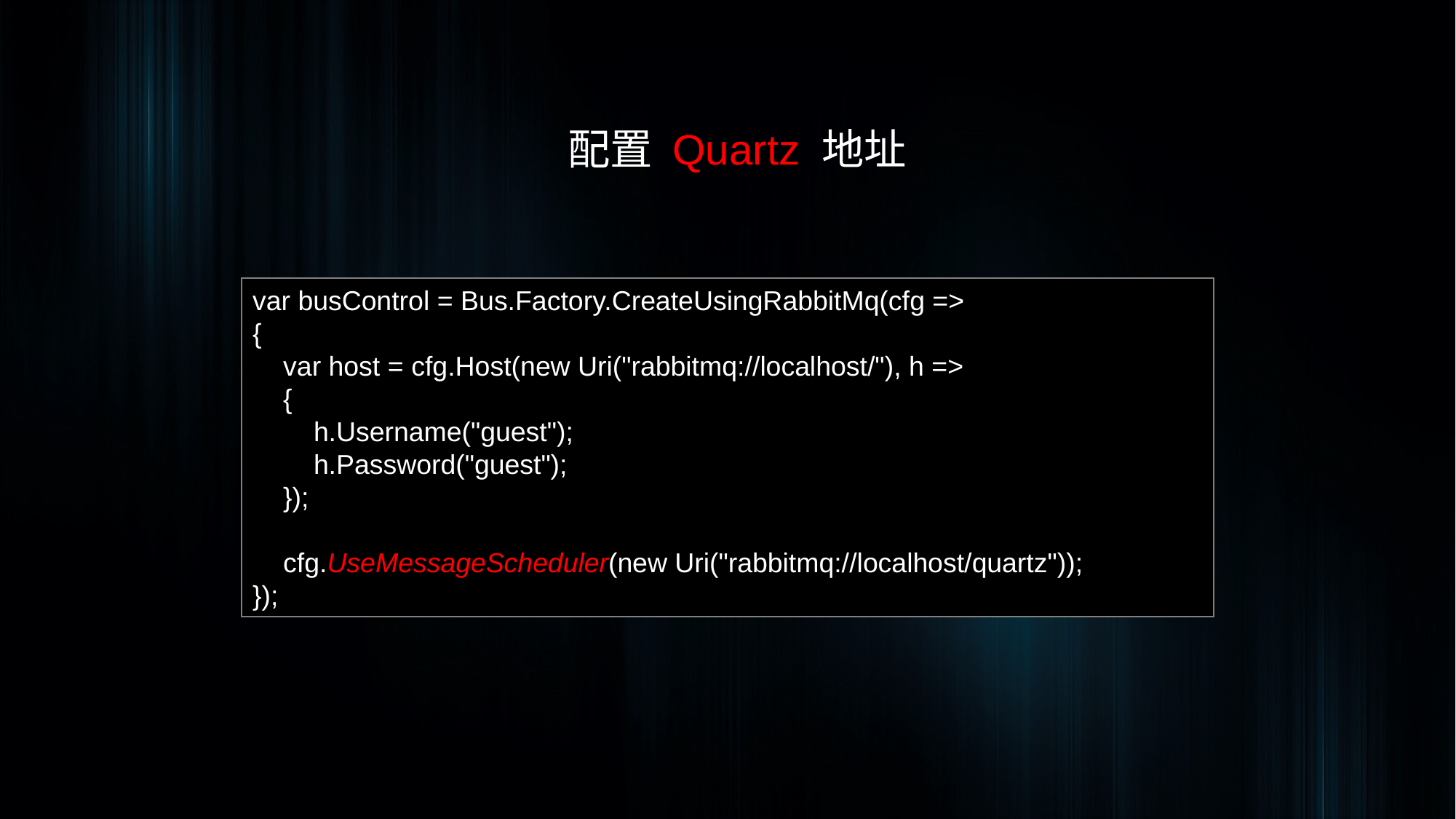

配置 Quartz 地址
var busControl = Bus.Factory.CreateUsingRabbitMq(cfg =>
{
    var host = cfg.Host(new Uri("rabbitmq://localhost/"), h =>
    {
        h.Username("guest");
        h.Password("guest");
    });

    cfg.UseMessageScheduler(new Uri("rabbitmq://localhost/quartz"));
});